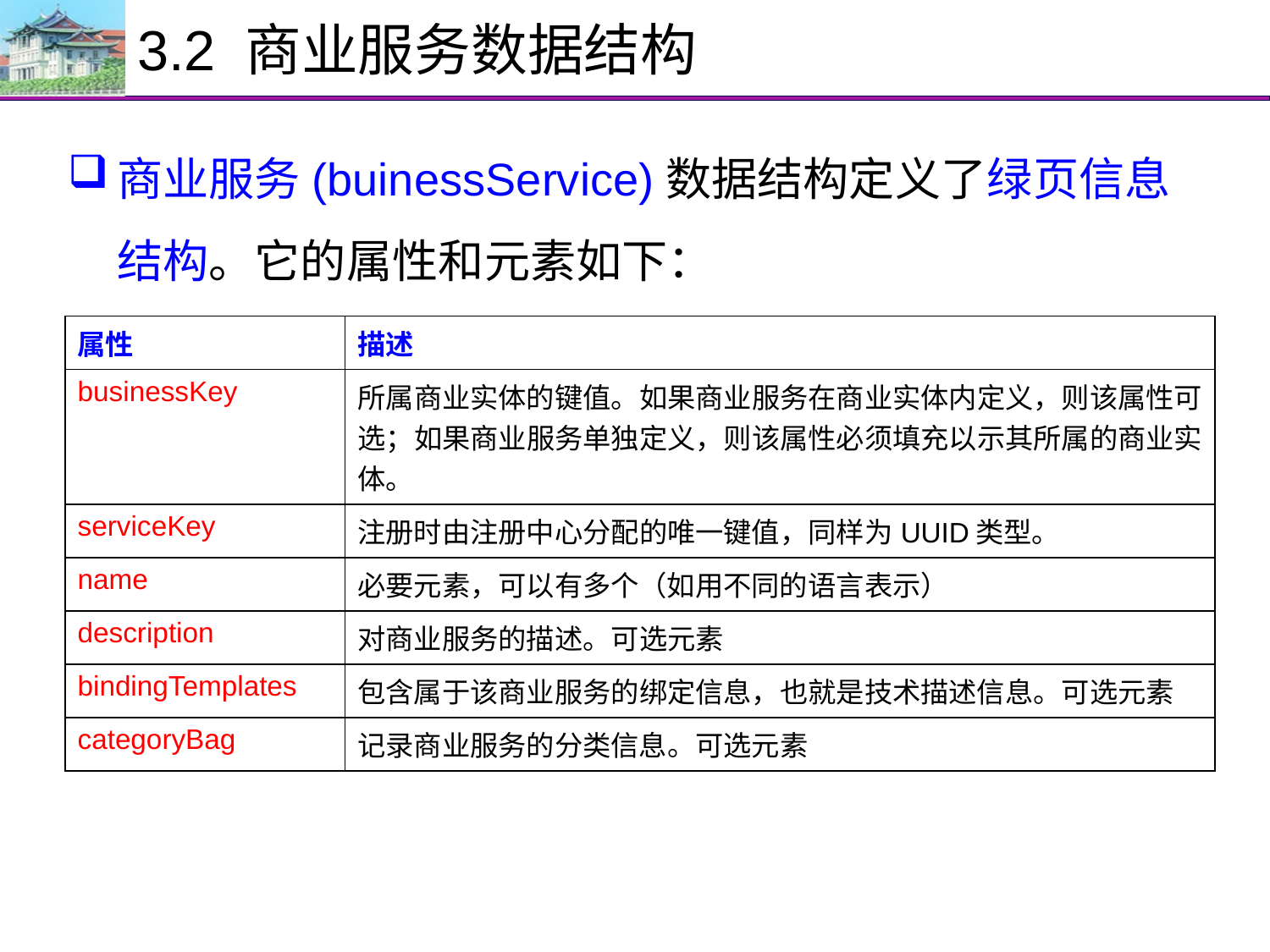

# 3.2 商业服务数据结构
商业服务(buinessService)数据结构定义了绿页信息结构。它的属性和元素如下：
| 属性 | 描述 |
| --- | --- |
| businessKey | 所属商业实体的键值。如果商业服务在商业实体内定义，则该属性可选；如果商业服务单独定义，则该属性必须填充以示其所属的商业实体。 |
| serviceKey | 注册时由注册中心分配的唯一键值，同样为UUID类型。 |
| name | 必要元素，可以有多个（如用不同的语言表示） |
| description | 对商业服务的描述。可选元素 |
| bindingTemplates | 包含属于该商业服务的绑定信息，也就是技术描述信息。可选元素 |
| categoryBag | 记录商业服务的分类信息。可选元素 |